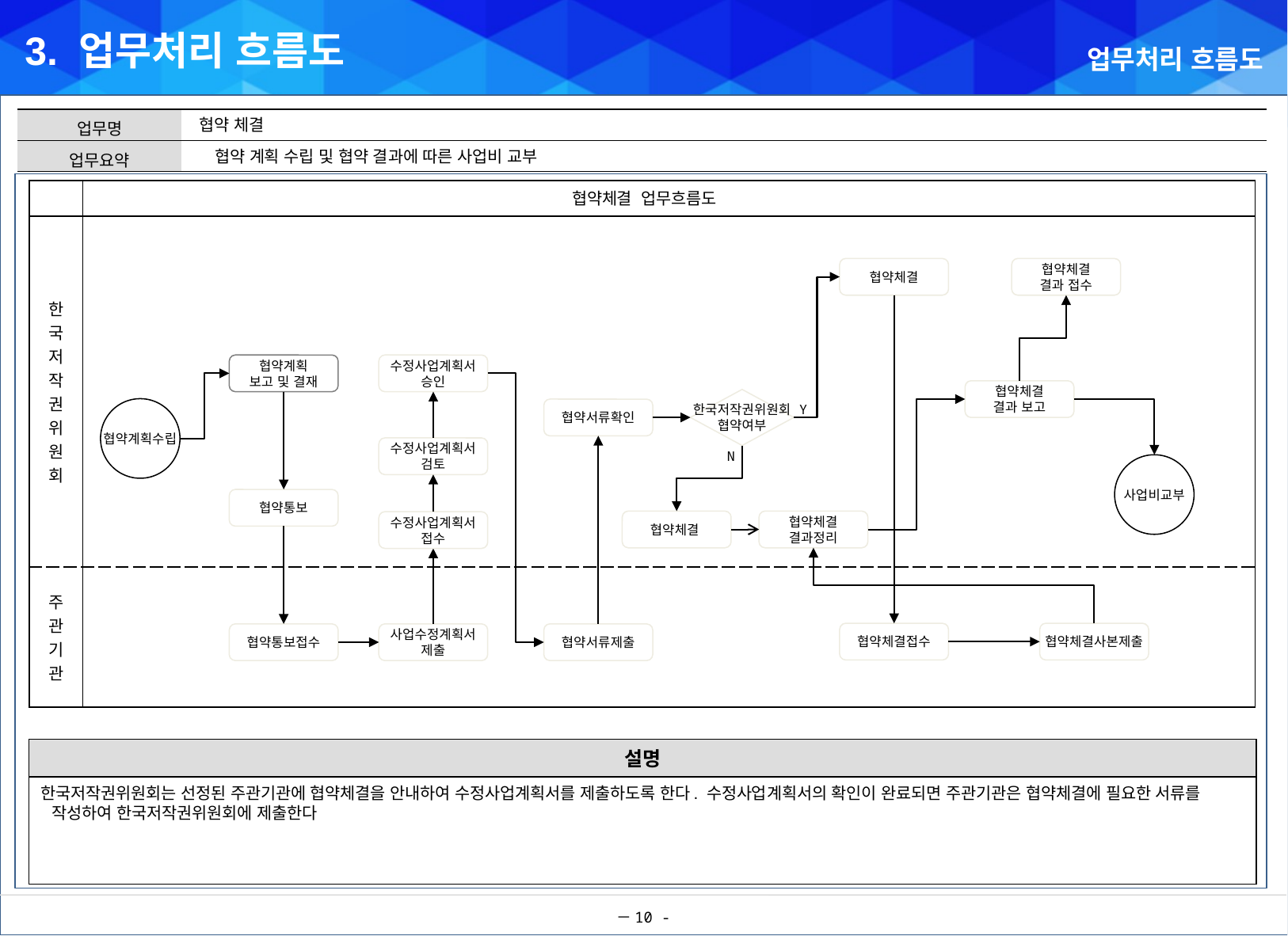

3. 업무처리 흐름도
업무처리 흐름도
협약 체결
협약 계획 수립 및 협약 결과에 따른 사업비 교부
|  |  |
| --- | --- |
| 한 국 저 작 권 위 원 회 |  |
| 주 관 기 관 |  |
협약체결  업무흐름도
협약체결
협약체결
결과 접수
협약계획
보고 및 결재
수정사업계획서
승인
협약체결
결과 보고
한국저작권위원회
협약여부
협약계획수립
협약서류확인
Y
수정사업계획서
검토
N
사업비교부
협약통보
협약체결
협약체결
결과정리
수정사업계획서
접수
협약체결접수
협약체결사본제출
협약통보접수
사업수정계획서
제출
협약서류제출
설명
한국저작권위원회는 선정된 주관기관에 협약체결을 안내하여 수정사업계획서를 제출하도록 한다. 수정사업계획서의 확인이 완료되면 주관기관은 협약체결에 필요한 서류를 작성하여 한국저작권위원회에 제출한다